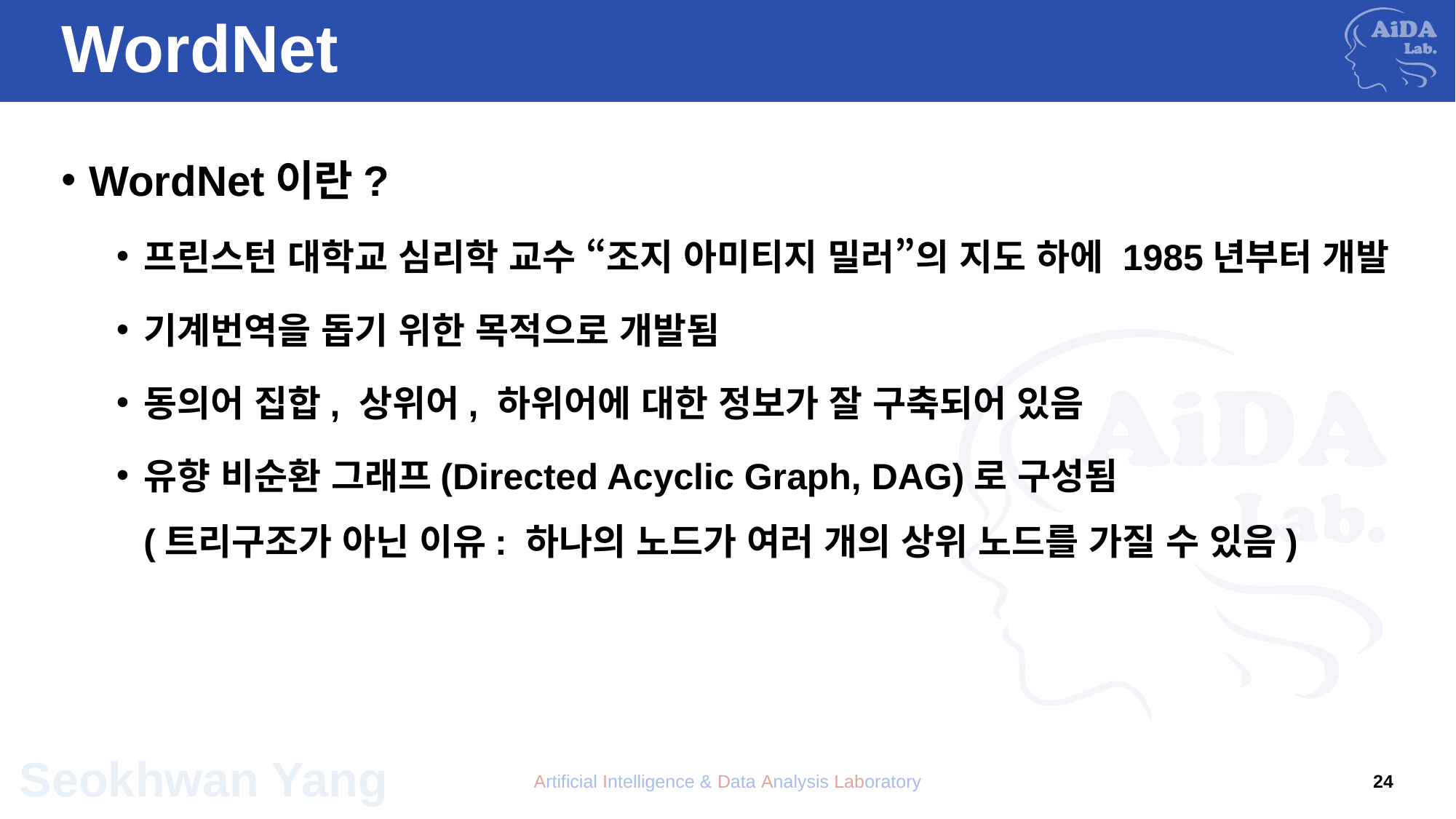

# WordNet
WordNet이란?
프린스턴 대학교 심리학 교수 “조지 아미티지 밀러”의 지도 하에 1985년부터 개발
기계번역을 돕기 위한 목적으로 개발됨
동의어 집합, 상위어, 하위어에 대한 정보가 잘 구축되어 있음
유향 비순환 그래프(Directed Acyclic Graph, DAG)로 구성됨
(트리구조가 아닌 이유: 하나의 노드가 여러 개의 상위 노드를 가질 수 있음)
Artificial Intelligence & Data Analysis Laboratory
24